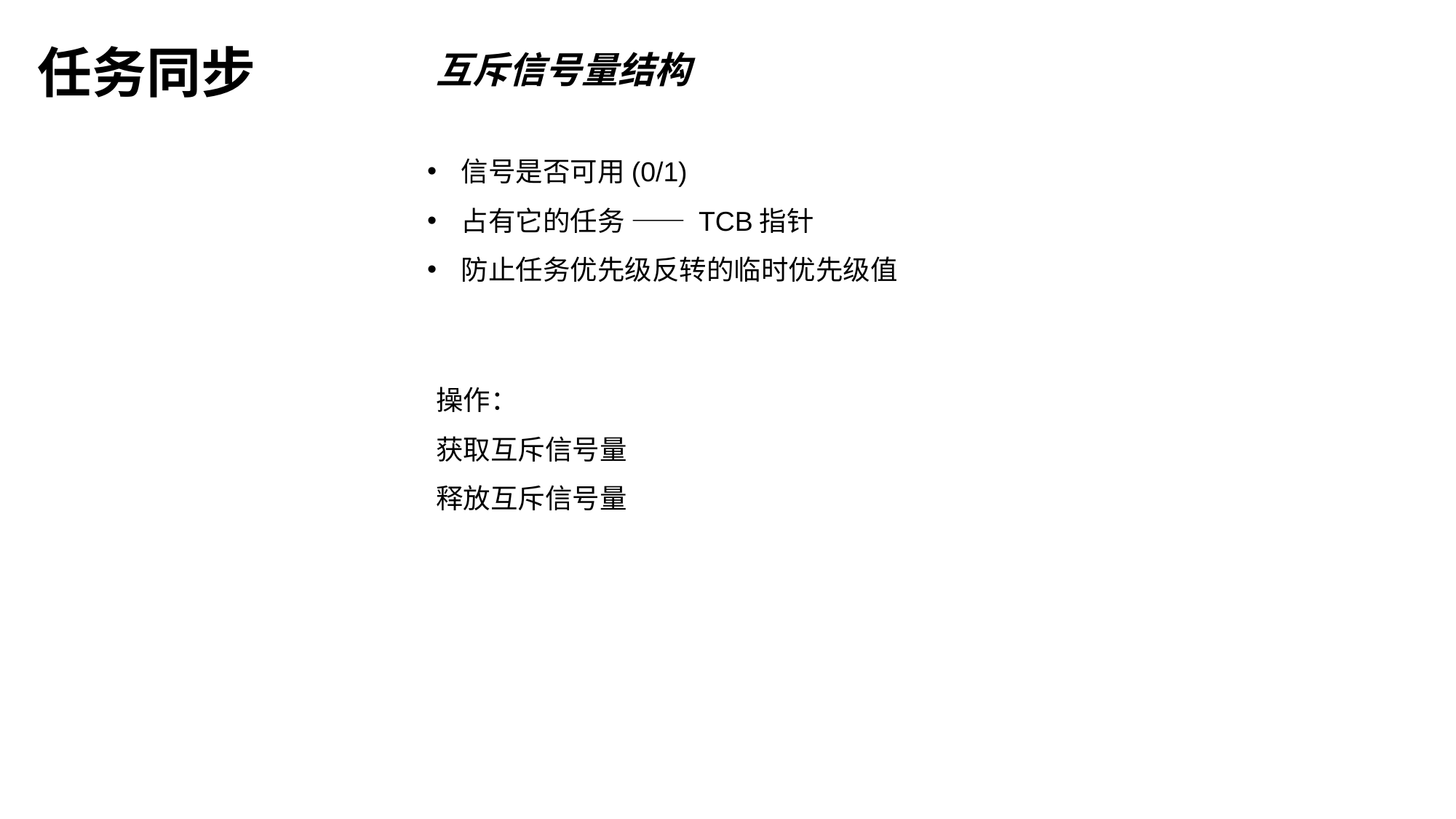

任务同步
互斥信号量结构
信号是否可用(0/1)
占有它的任务 —— TCB指针
防止任务优先级反转的临时优先级值
操作：
获取互斥信号量
释放互斥信号量